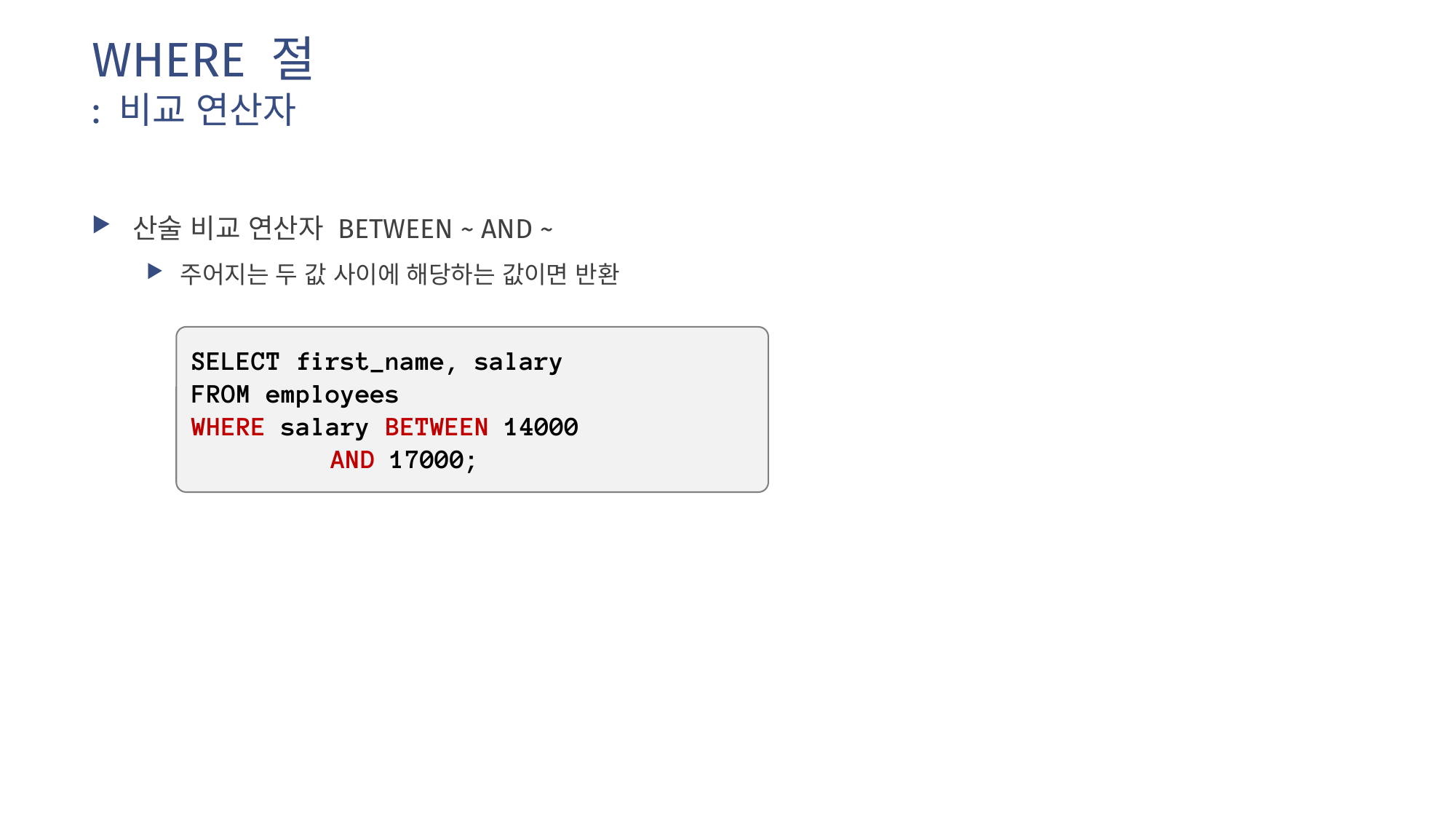

# WHERE 절 : 비교 연산자

산술 비교 연산자 BETWEEN ~ AND ~
주어지는 두 값 사이에 해당하는 값이면 반환

SELECT first_name, salary
FROM employees
WHERE salary BETWEEN 14000 				  AND 17000;